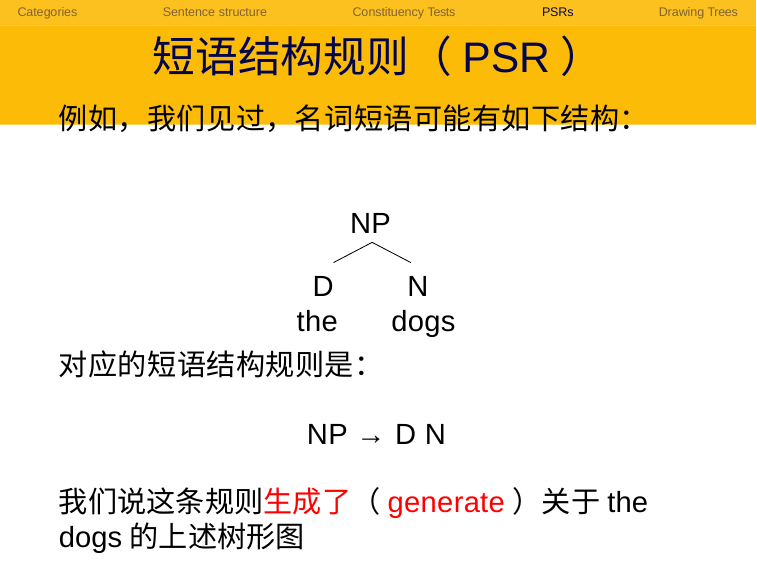

Categories	Sentence structure	Constituency Tests	PSRs	Drawing Trees
# 短语结构规则（PSR）
例如，我们见过，名词短语可能有如下结构：

NP
D	N
the	dogs
对应的短语结构规则是：
NP → D N
我们说这条规则生成了（generate）关于the dogs的上述树形图